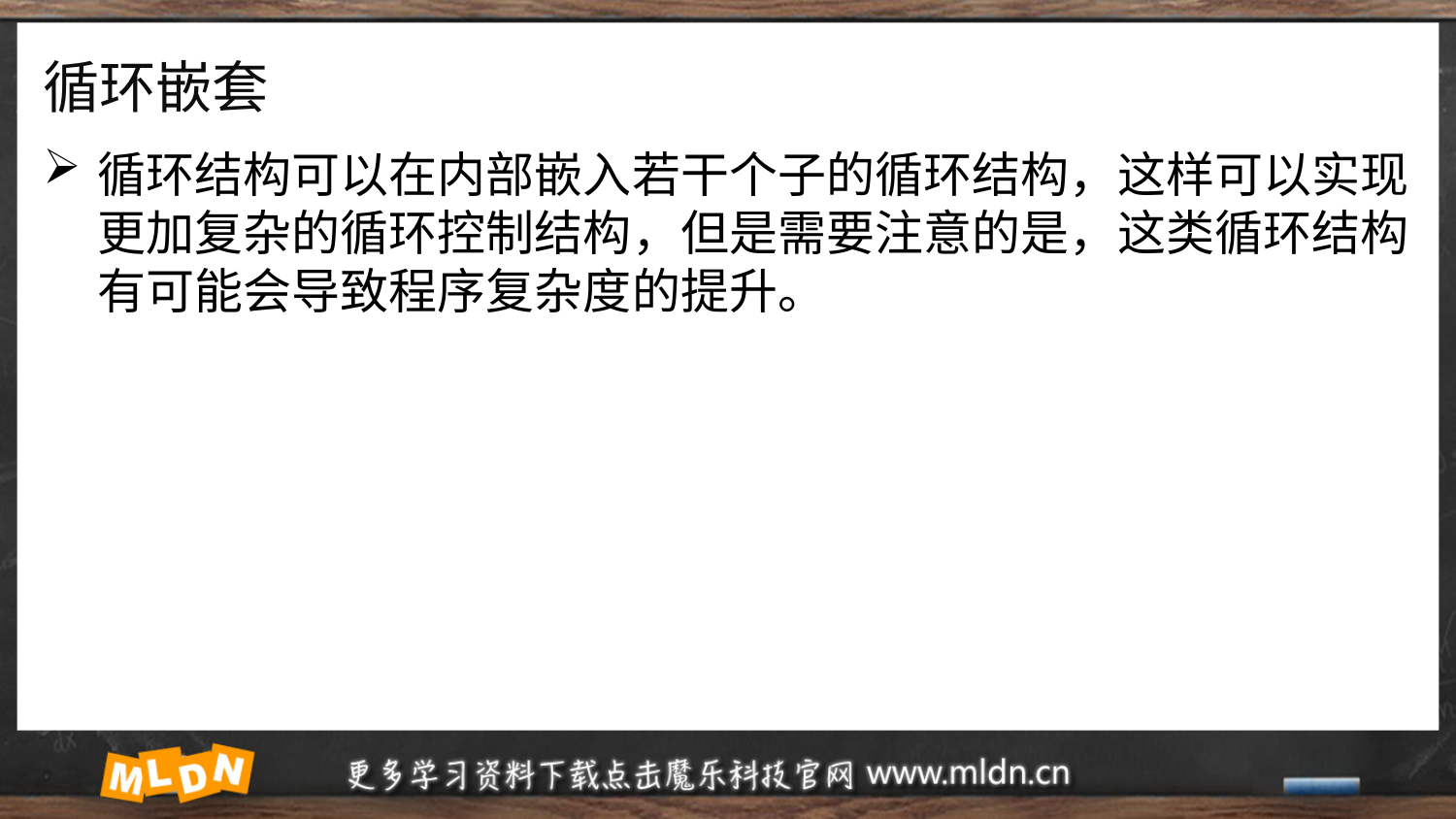

# 循环嵌套
循环结构可以在内部嵌入若干个子的循环结构，这样可以实现更加复杂的循环控制结构，但是需要注意的是，这类循环结构有可能会导致程序复杂度的提升。